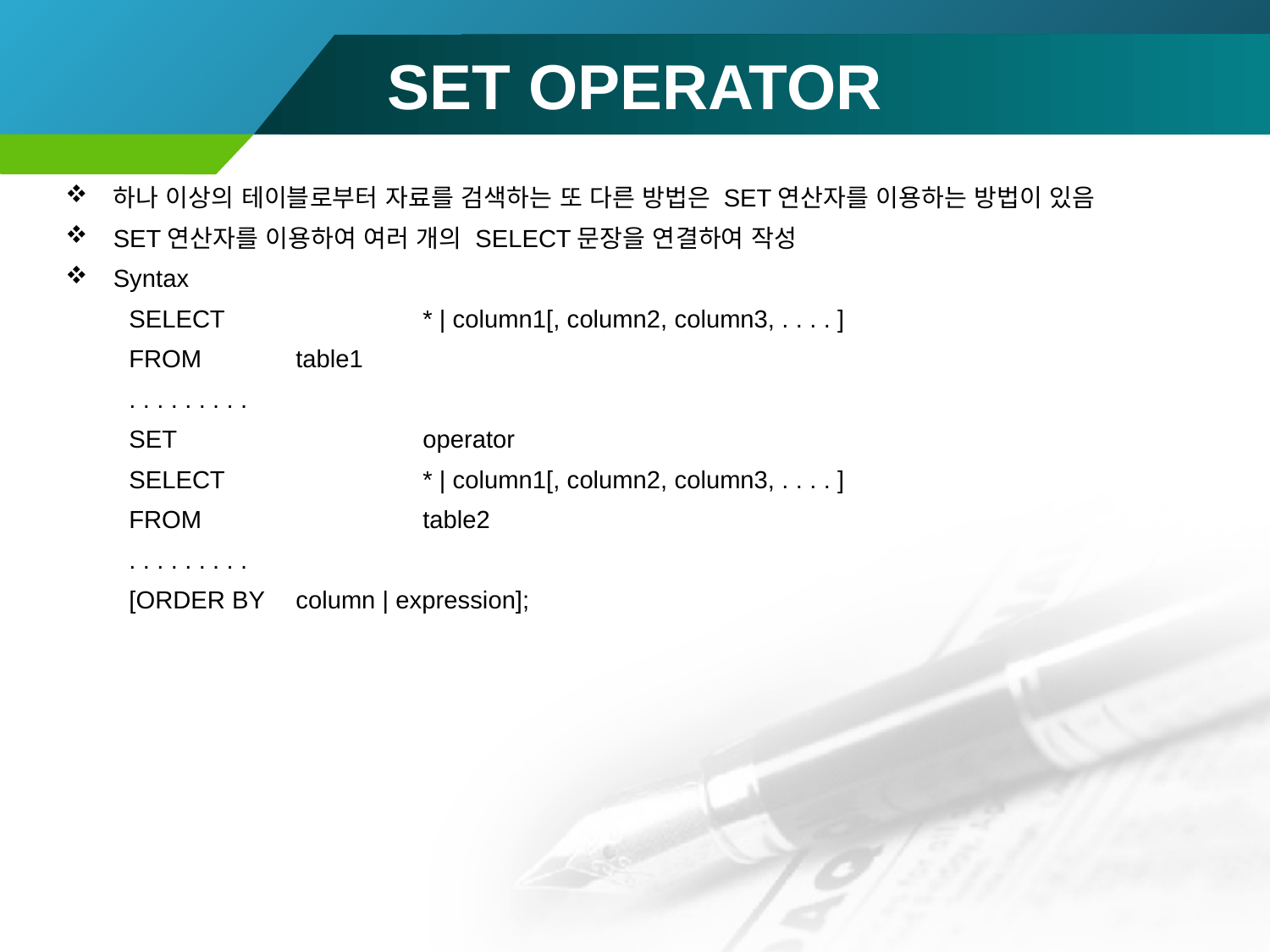

# SET OPERATOR
하나 이상의 테이블로부터 자료를 검색하는 또 다른 방법은 SET연산자를 이용하는 방법이 있음
SET연산자를 이용하여 여러 개의 SELECT문장을 연결하여 작성
Syntax
SELECT		* | column1[, column2, column3, . . . . ]
FROM	table1
. . . . . . . . .
SET		operator
SELECT		* | column1[, column2, column3, . . . . ]
FROM		table2
. . . . . . . . .
[ORDER BY 	column | expression];